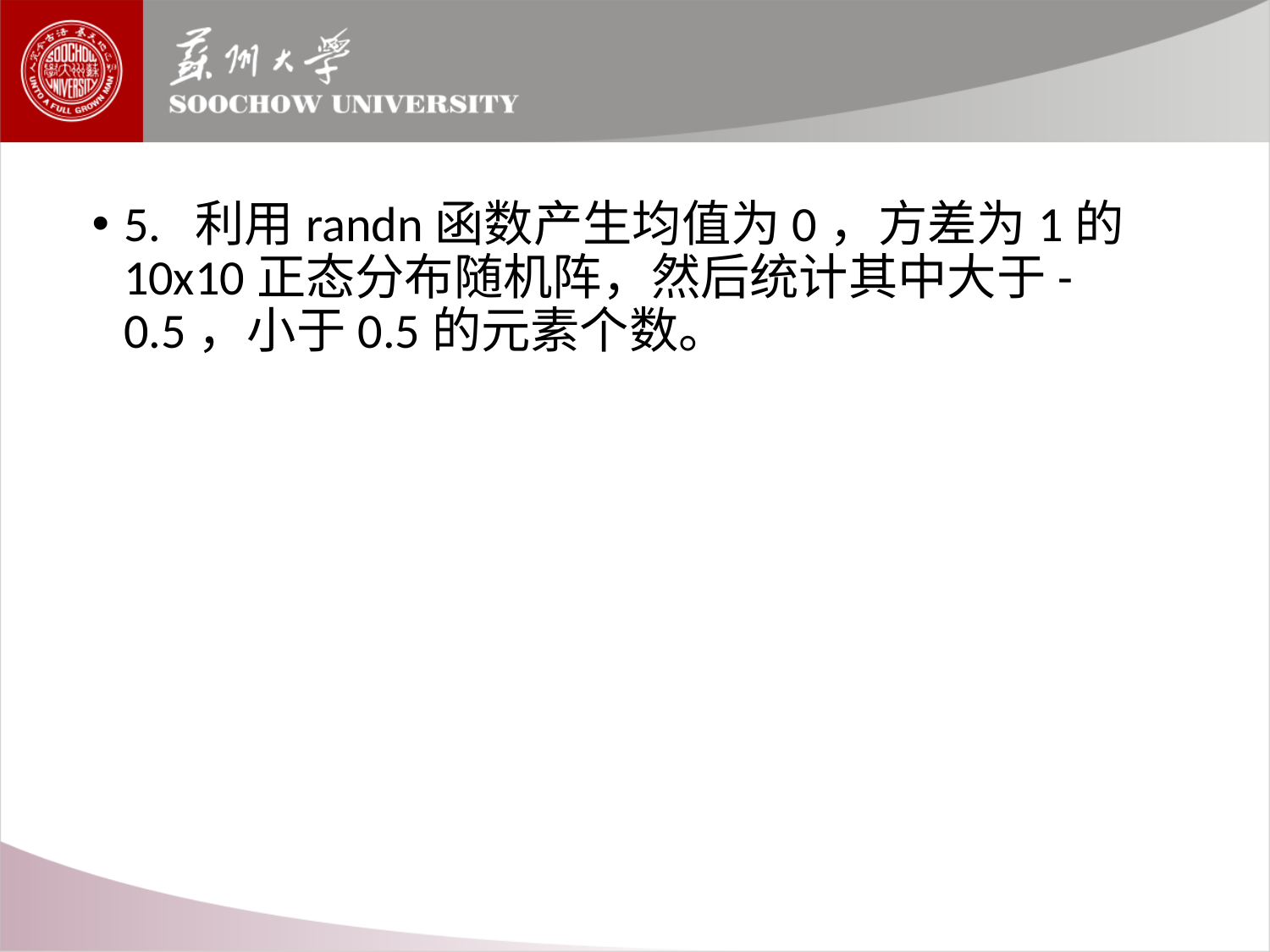

5.  利用randn函数产生均值为0，方差为1的10x10正态分布随机阵，然后统计其中大于-0.5，小于0.5的元素个数。